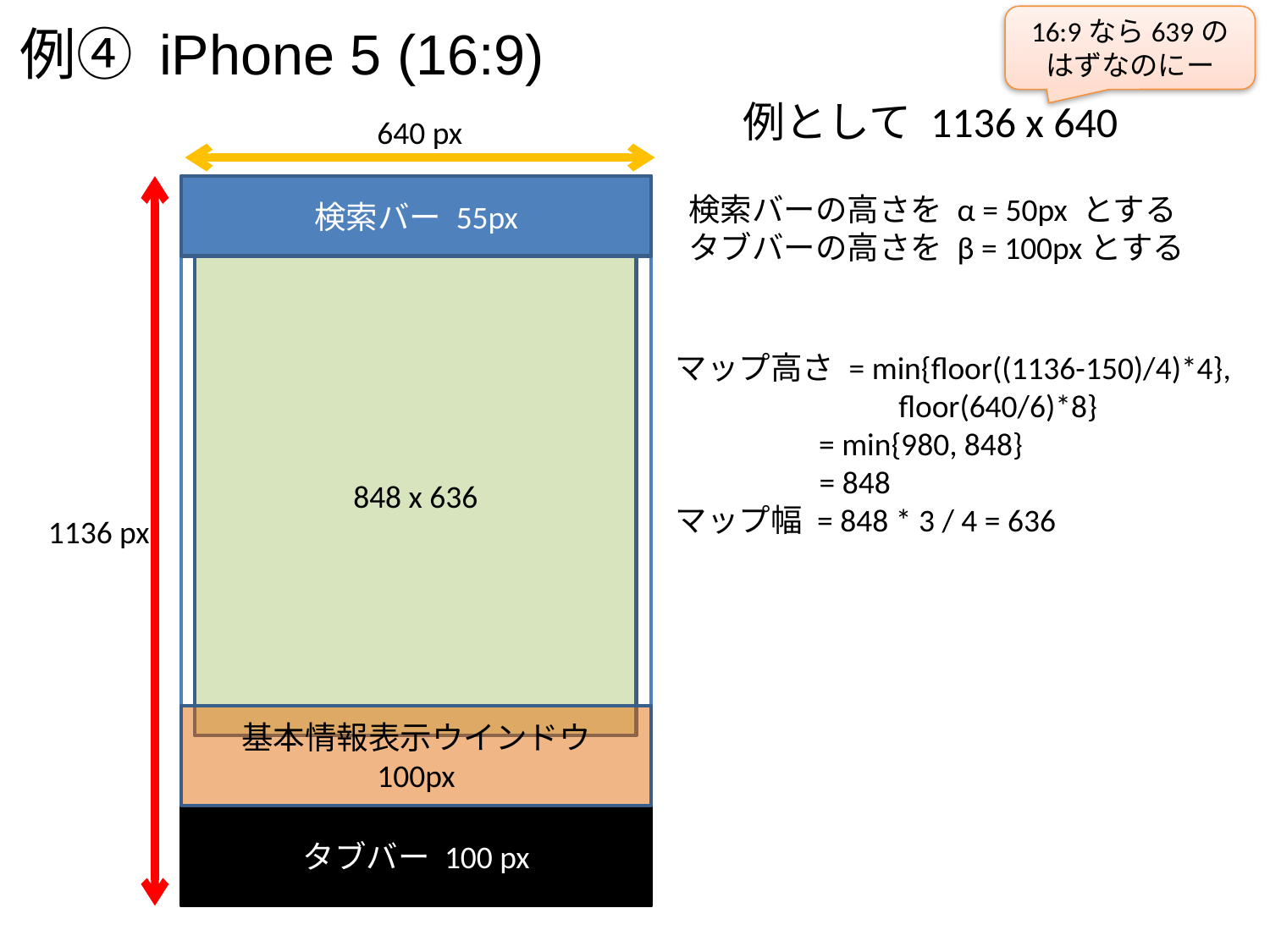

16:9なら639の
はずなのにー
# 例④ iPhone 5 (16:9)
例として 1136 x 640
640 px

検索バー 55px
検索バーの高さを α = 50px とする
タブバーの高さを β = 100pxとする
848 x 636
マップ高さ = min{floor((1136-150)/4)*4},
                               floor(640/6)*8}
                    = min{980, 848}
                    = 848
マップ幅 = 848 * 3 / 4 = 636
1136 px
基本情報表示ウインドウ
100px
タブバー 100 px